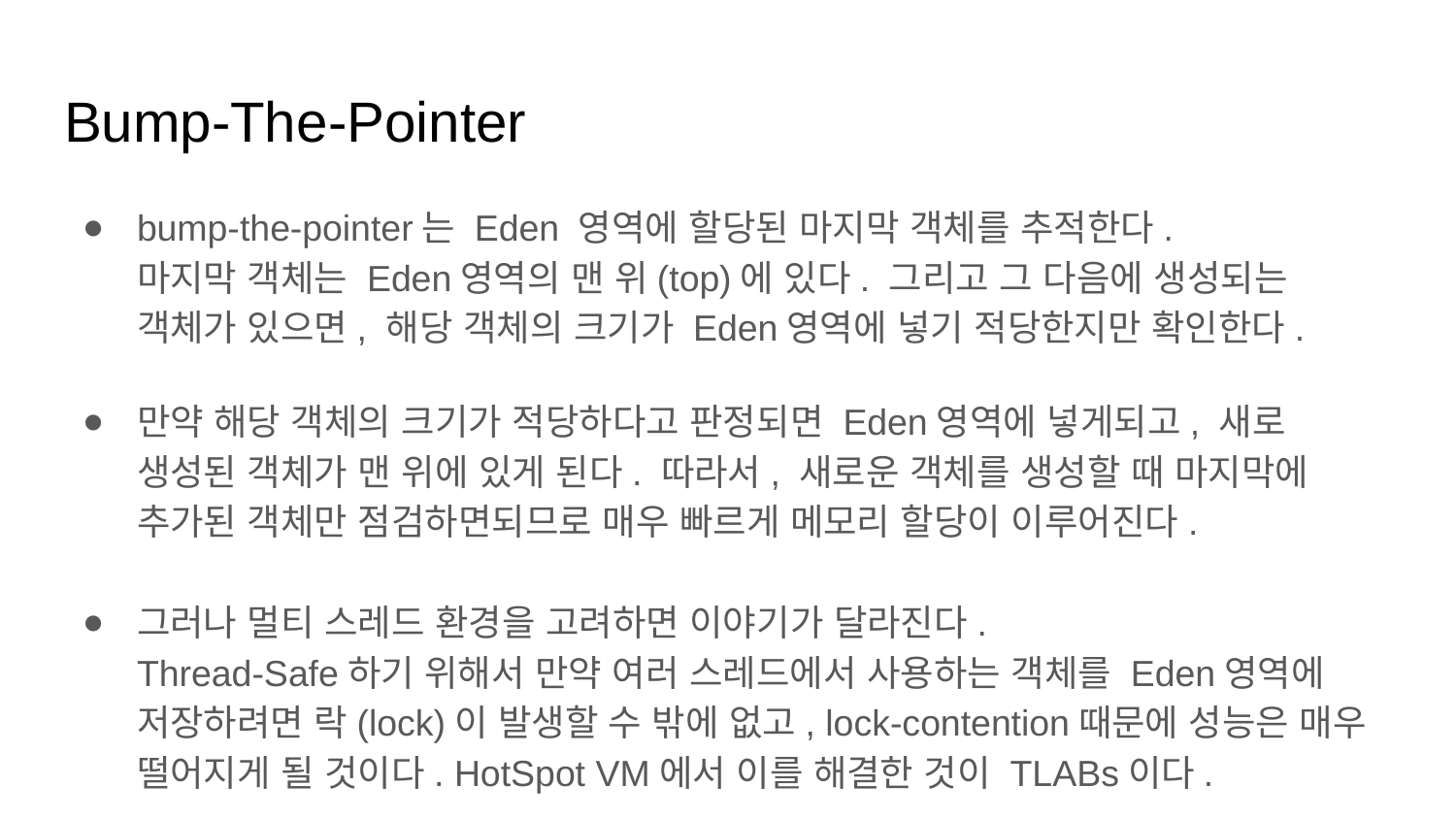

# Bump-The-Pointer
bump-the-pointer는 Eden 영역에 할당된 마지막 객체를 추적한다.
마지막 객체는 Eden영역의 맨 위(top)에 있다. 그리고 그 다음에 생성되는 객체가 있으면, 해당 객체의 크기가 Eden영역에 넣기 적당한지만 확인한다.
만약 해당 객체의 크기가 적당하다고 판정되면 Eden영역에 넣게되고, 새로 생성된 객체가 맨 위에 있게 된다. 따라서, 새로운 객체를 생성할 때 마지막에 추가된 객체만 점검하면되므로 매우 빠르게 메모리 할당이 이루어진다.
그러나 멀티 스레드 환경을 고려하면 이야기가 달라진다.
Thread-Safe하기 위해서 만약 여러 스레드에서 사용하는 객체를 Eden영역에 저장하려면 락(lock)이 발생할 수 밖에 없고, lock-contention때문에 성능은 매우 떨어지게 될 것이다. HotSpot VM에서 이를 해결한 것이 TLABs이다.